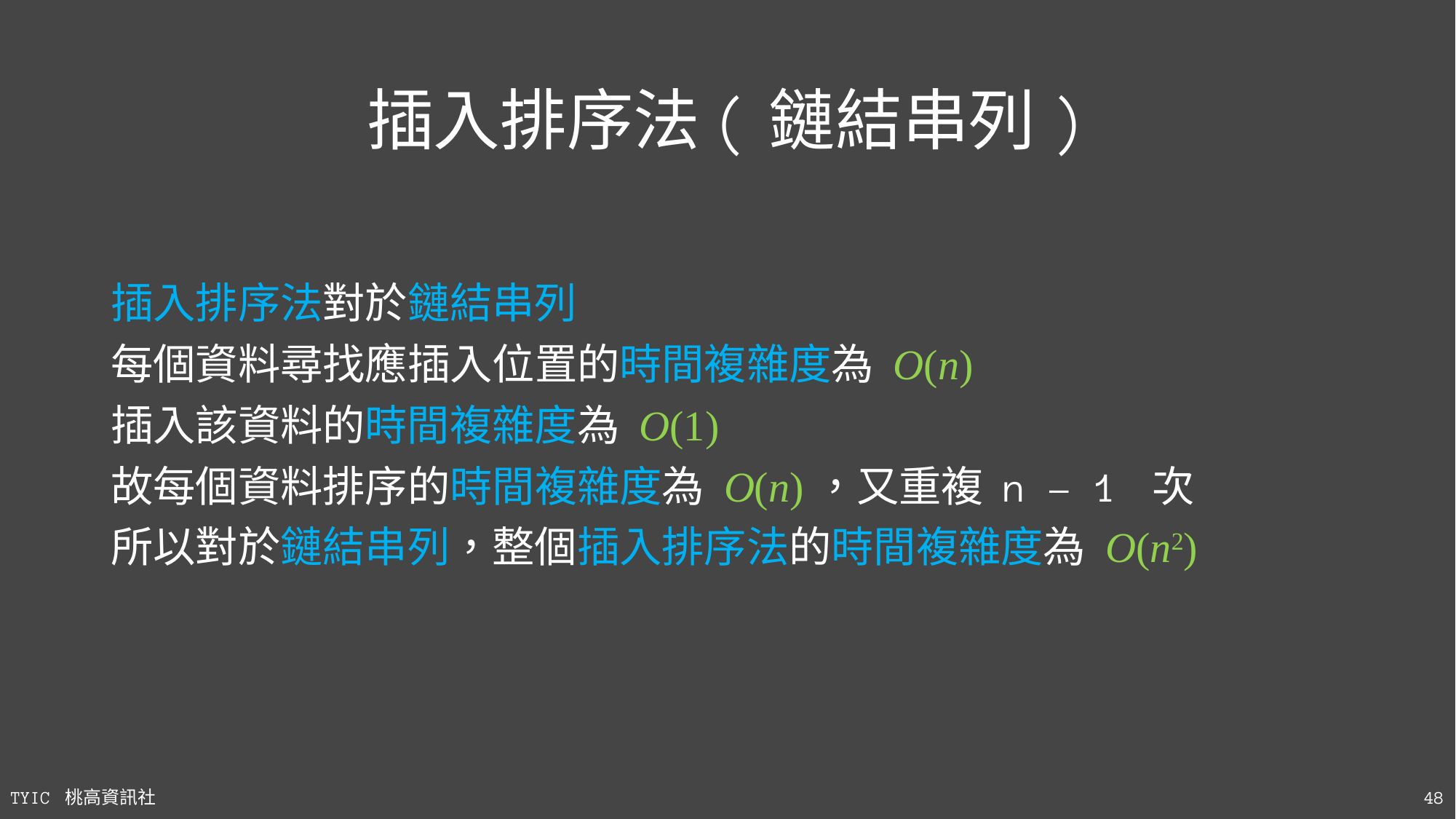

# 插入排序法(鏈結串列)
插入排序法對於鏈結串列
每個資料尋找應插入位置的時間複雜度為 O(n)
插入該資料的時間複雜度為 O(1)
故每個資料排序的時間複雜度為 O(n)，又重複 n – 1 次
所以對於鏈結串列，整個插入排序法的時間複雜度為 O(n2)